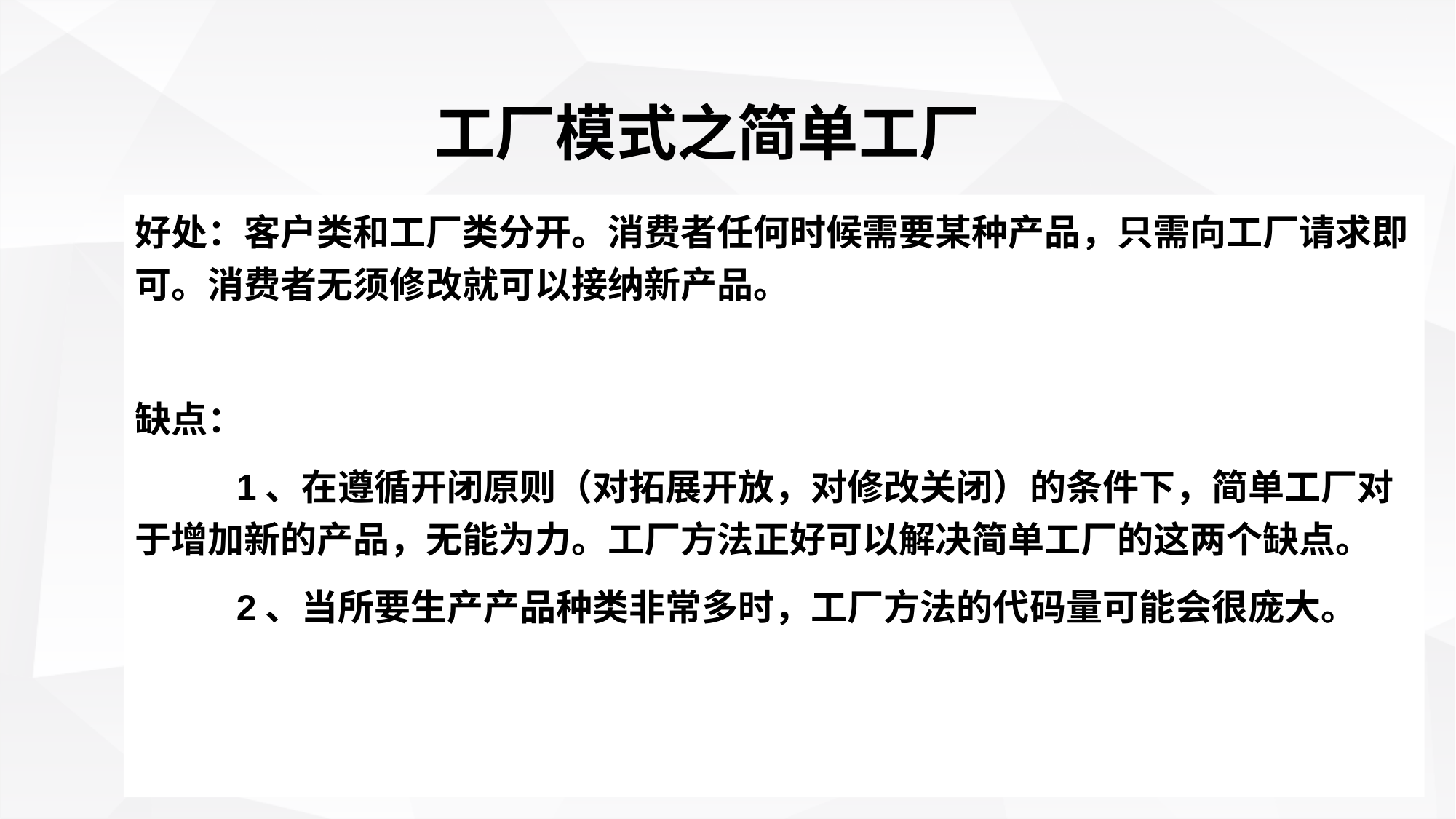

# 工厂模式之简单工厂
好处：客户类和工厂类分开。消费者任何时候需要某种产品，只需向工厂请求即可。消费者无须修改就可以接纳新产品。

缺点：
          1、在遵循开闭原则（对拓展开放，对修改关闭）的条件下，简单工厂对于增加新的产品，无能为力。工厂方法正好可以解决简单工厂的这两个缺点。
          2、当所要生产产品种类非常多时，工厂方法的代码量可能会很庞大。